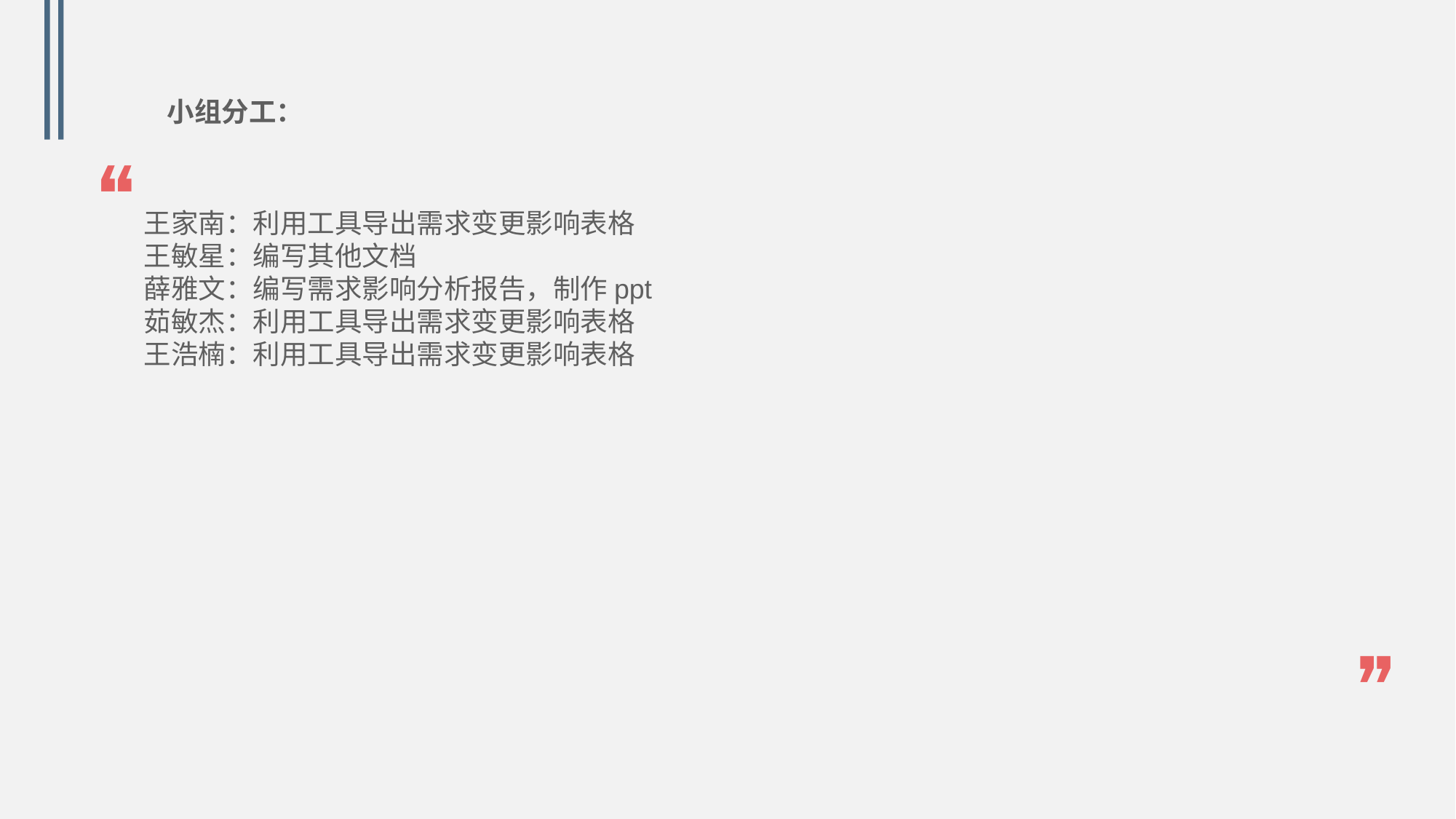

小组分工：
“
王家南：利用工具导出需求变更影响表格
王敏星：编写其他文档
薛雅文：编写需求影响分析报告，制作ppt
茹敏杰：利用工具导出需求变更影响表格
王浩楠：利用工具导出需求变更影响表格
”